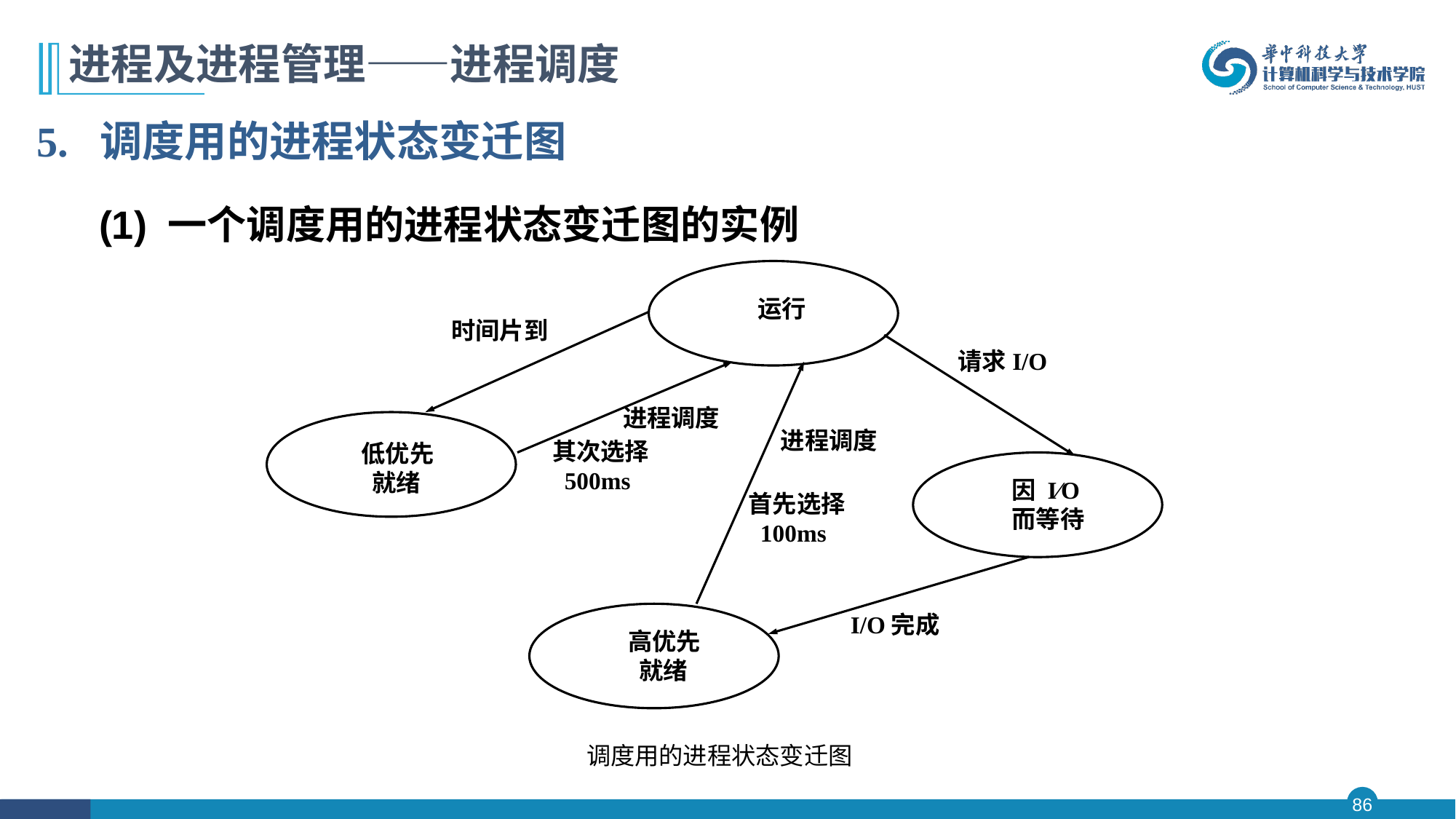

# 进程及进程管理——进程调度
5.  调度用的进程状态变迁图
(1) 一个调度用的进程状态变迁图的实例

 运行
时间片到

请求I/O

进程调度

进程调度
其次选择
  500ms
   低优先
     就绪

 因 I∕O
 而等待

首先选择
  100ms

I/O完成
 高优先
   就绪

调度用的进程状态变迁图